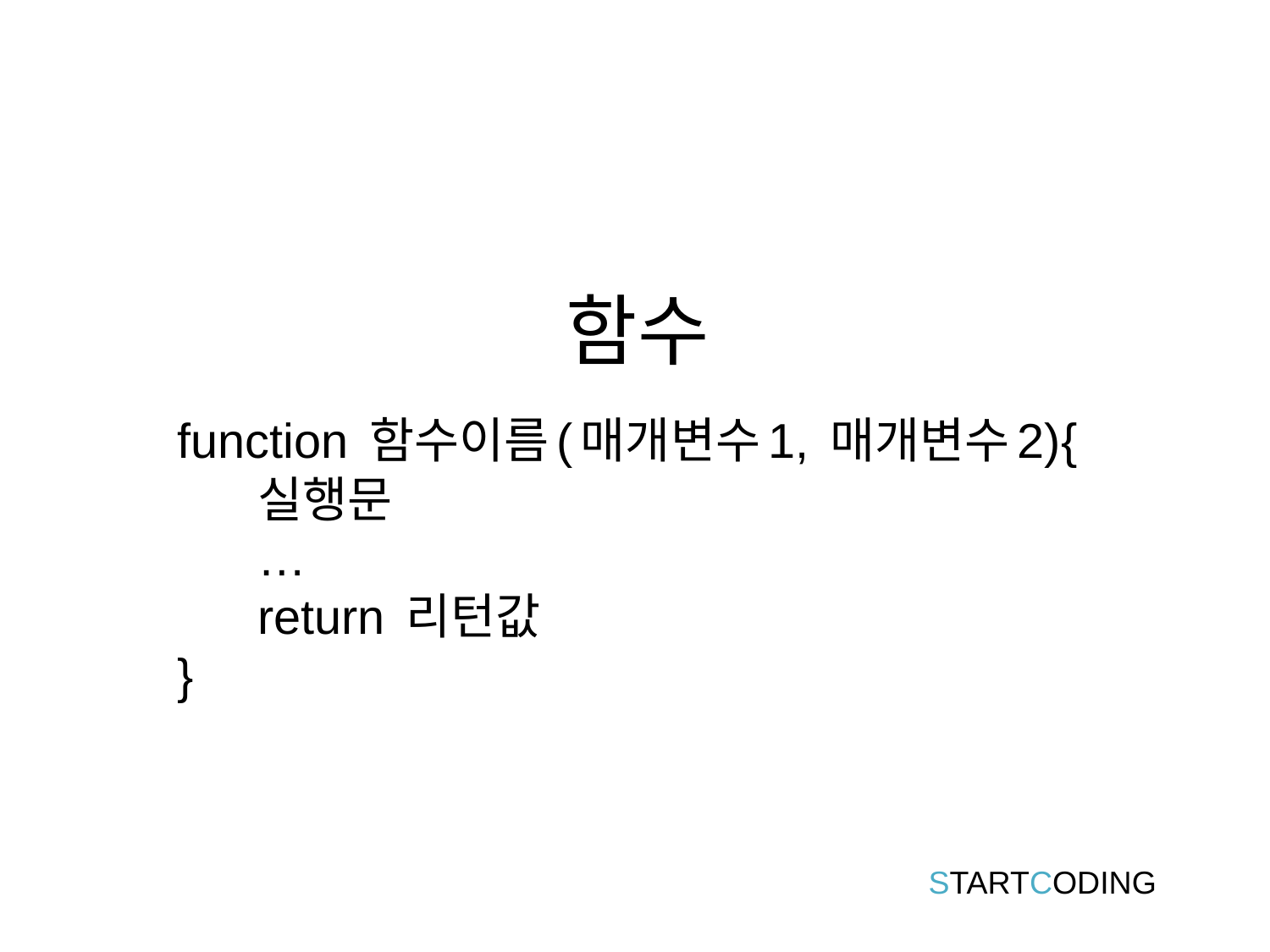

# 함수
function 함수이름(매개변수1, 매개변수2){
	실행문
	…
	return 리턴값
}
STARTCODING